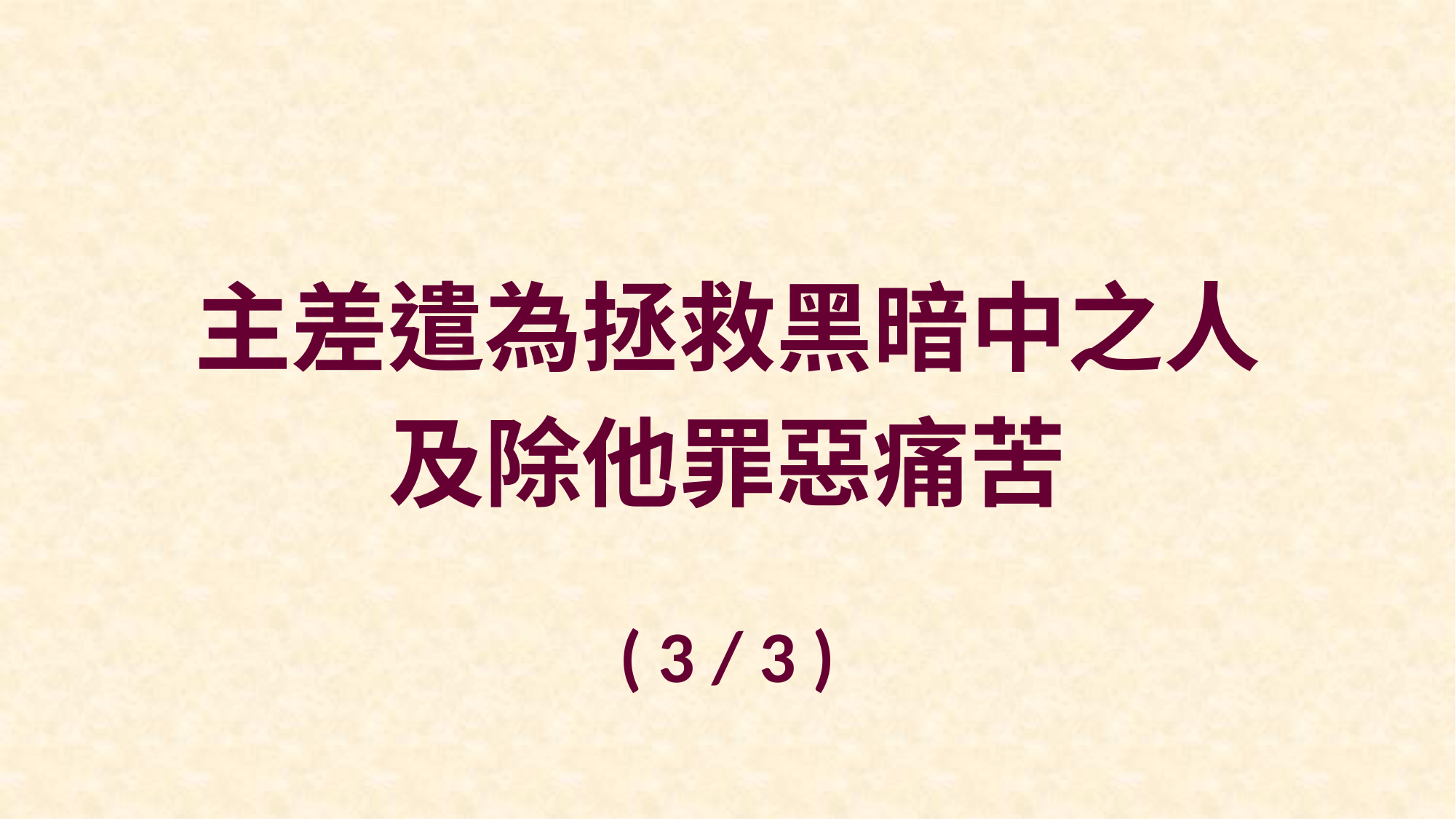

主差遣為拯救黑暗中之人
及除他罪惡痛苦
( 3 / 3 )